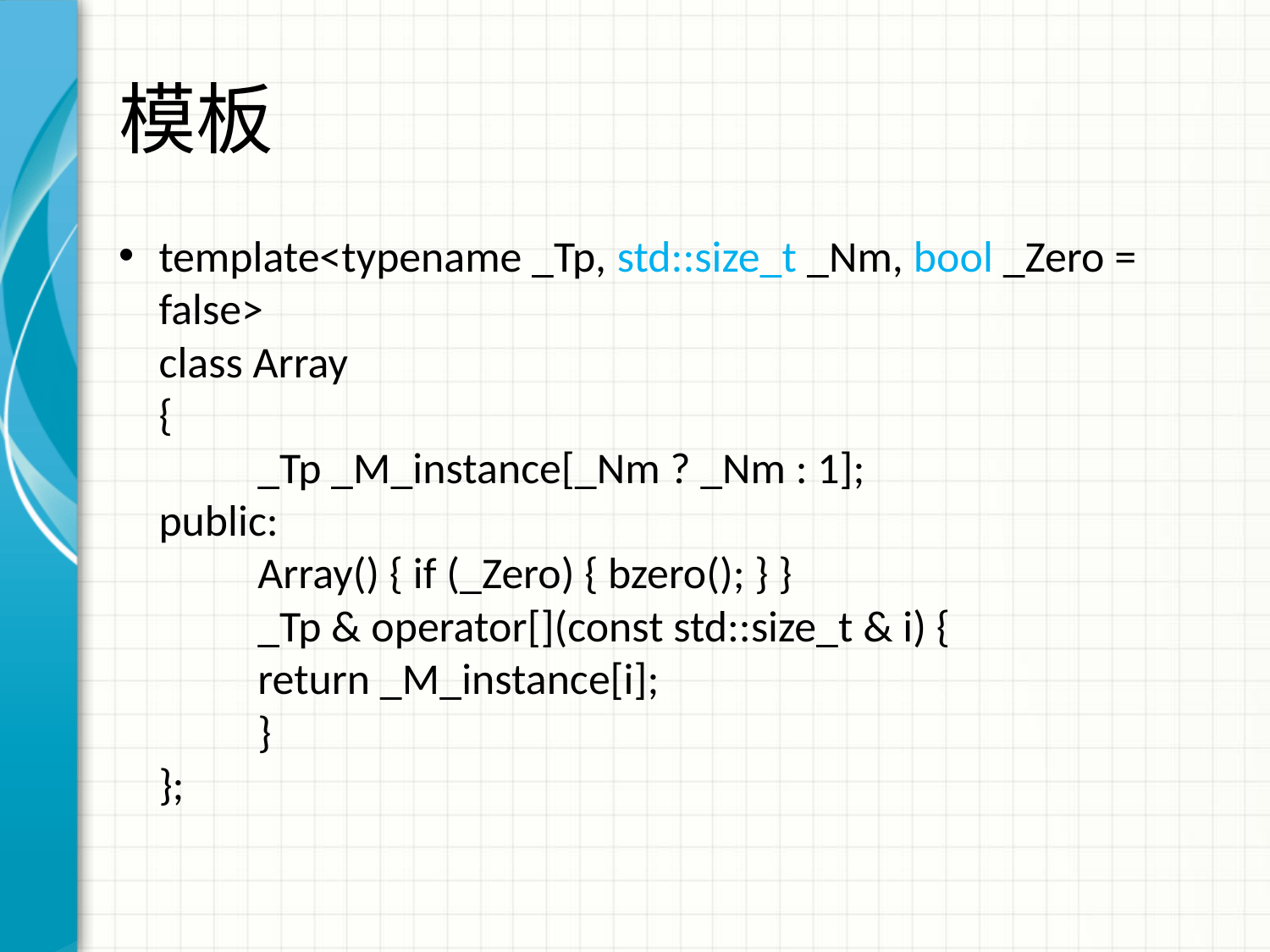

# 模板
template<typename _Tp, std::size_t _Nm, bool _Zero = false>
class Array
{
	_Tp _M_instance[_Nm ? _Nm : 1];
public:
	Array() { if (_Zero) { bzero(); } }
	_Tp & operator[](const std::size_t & i) {
		return _M_instance[i];
	}
};